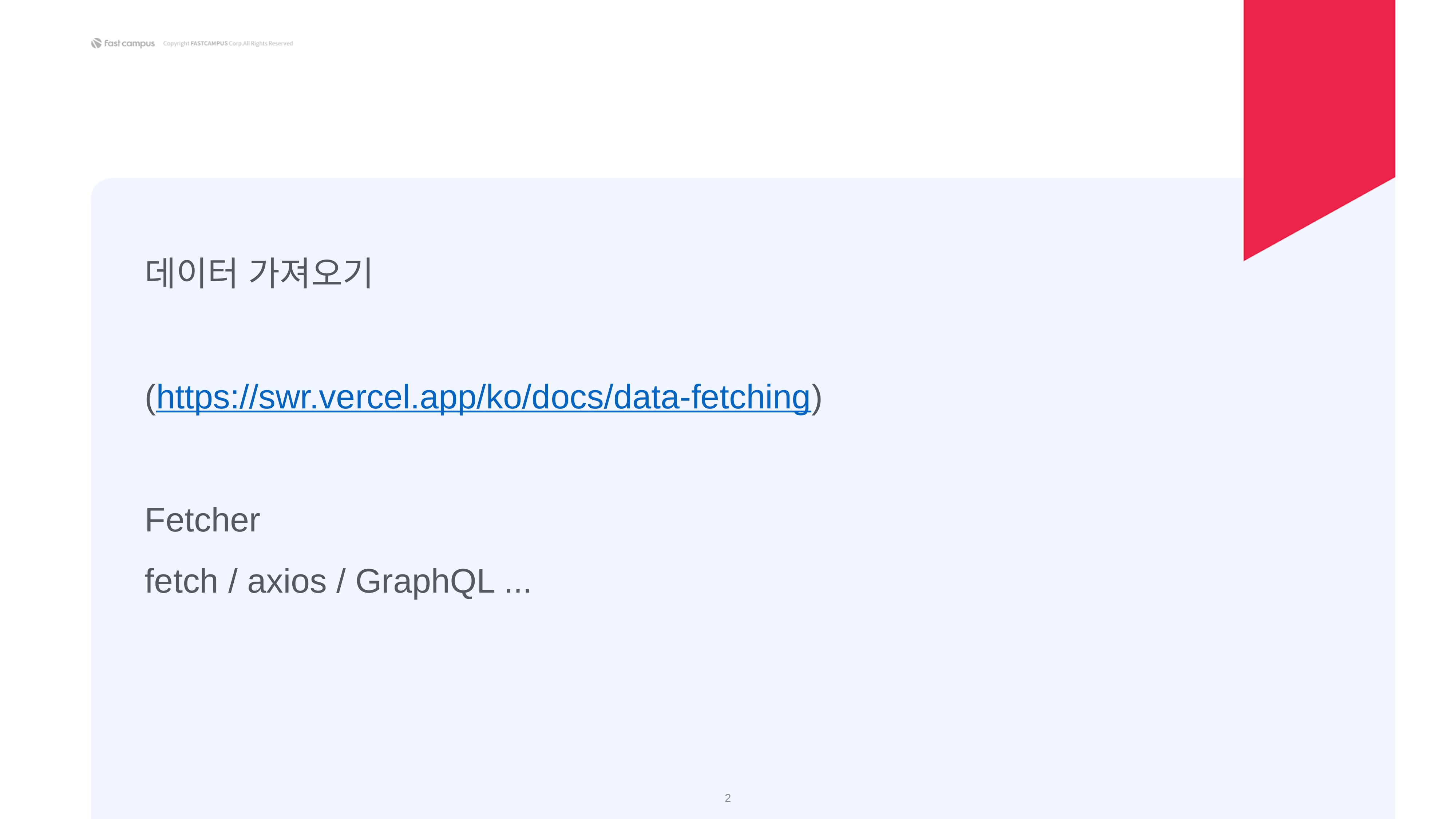

데이터 가져오기

(https://swr.vercel.app/ko/docs/data-fetching)

Fetcher
fetch / axios / GraphQL ...
2